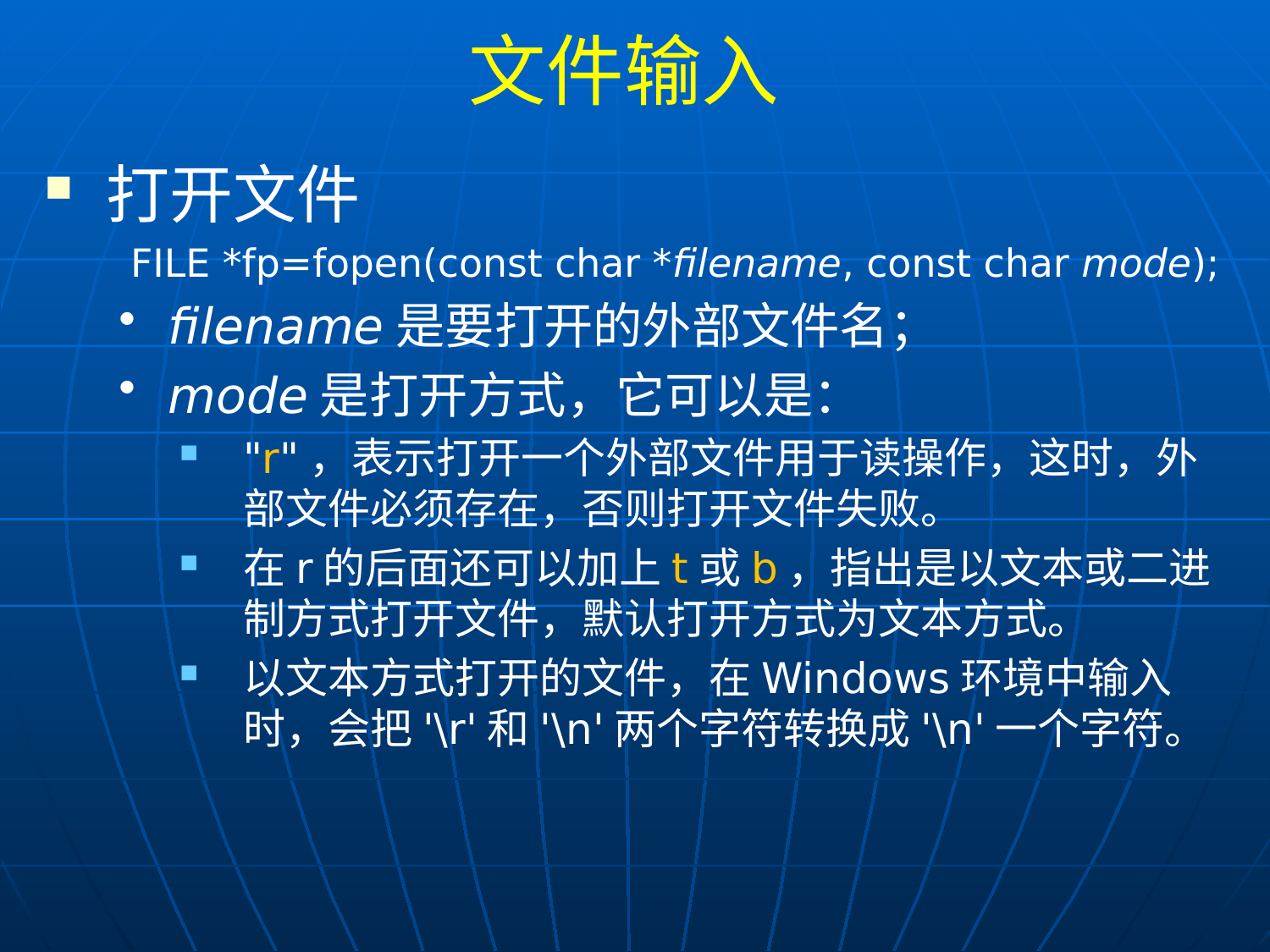

# 文件输入
打开文件
FILE *fp=fopen(const char *filename, const char mode);
filename是要打开的外部文件名；
mode是打开方式，它可以是：
"r"，表示打开一个外部文件用于读操作，这时，外部文件必须存在，否则打开文件失败。
在r的后面还可以加上t或b，指出是以文本或二进制方式打开文件，默认打开方式为文本方式。
以文本方式打开的文件，在Windows环境中输入时，会把'\r'和'\n'两个字符转换成'\n'一个字符。